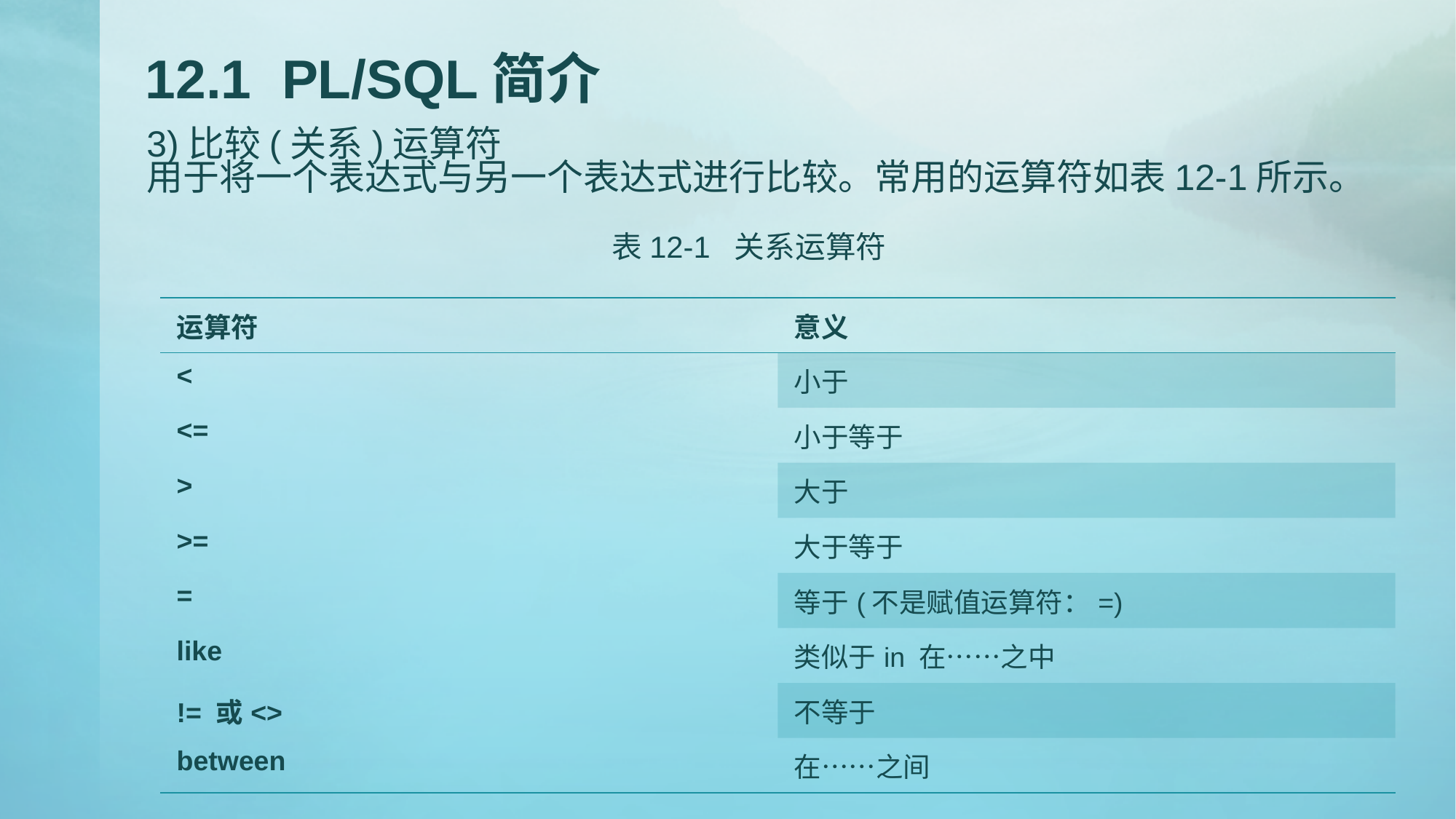

# 12.1  PL/SQL简介

3)比较(关系)运算符
用于将一个表达式与另一个表达式进行比较。常用的运算符如表12-1所示。

表12-1  关系运算符

| 运算符 | 意义 |
| --- | --- |
| < | 小于 |
| <= | 小于等于 |
| > | 大于 |
| >= | 大于等于 |
| = | 等于(不是赋值运算符：=) |
| like | 类似于in 在……之中 |
| != 或<> | 不等于 |
| between | 在……之间 |